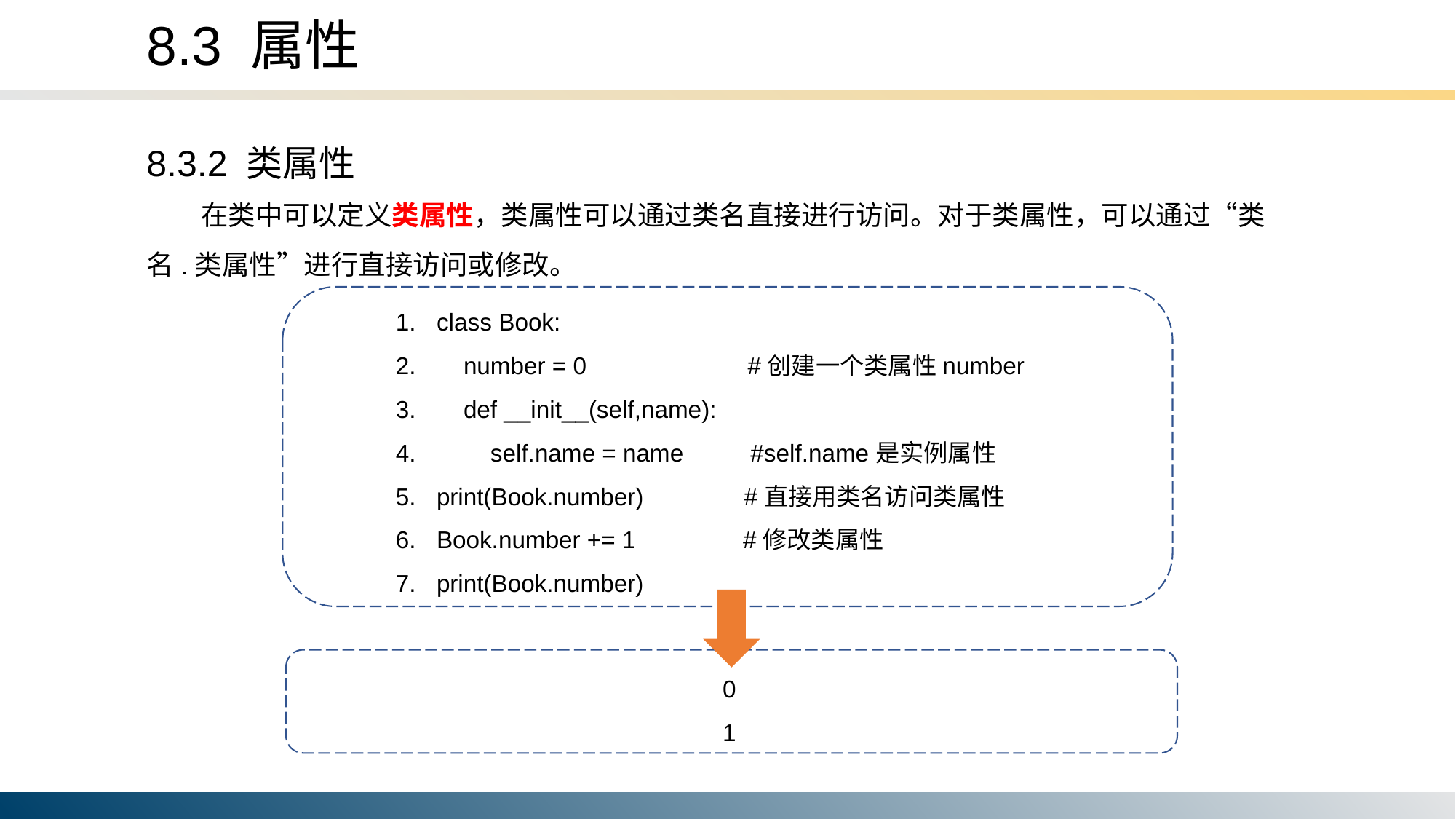

8.3 属性
8.3.2 类属性
在类中可以定义类属性，类属性可以通过类名直接进行访问。对于类属性，可以通过“类名.类属性”进行直接访问或修改。

class Book:
    number = 0                        #创建一个类属性number
    def __init__(self,name):
        self.name = name          #self.name是实例属性
print(Book.number)               #直接用类名访问类属性
Book.number += 1                #修改类属性
print(Book.number)

0
1